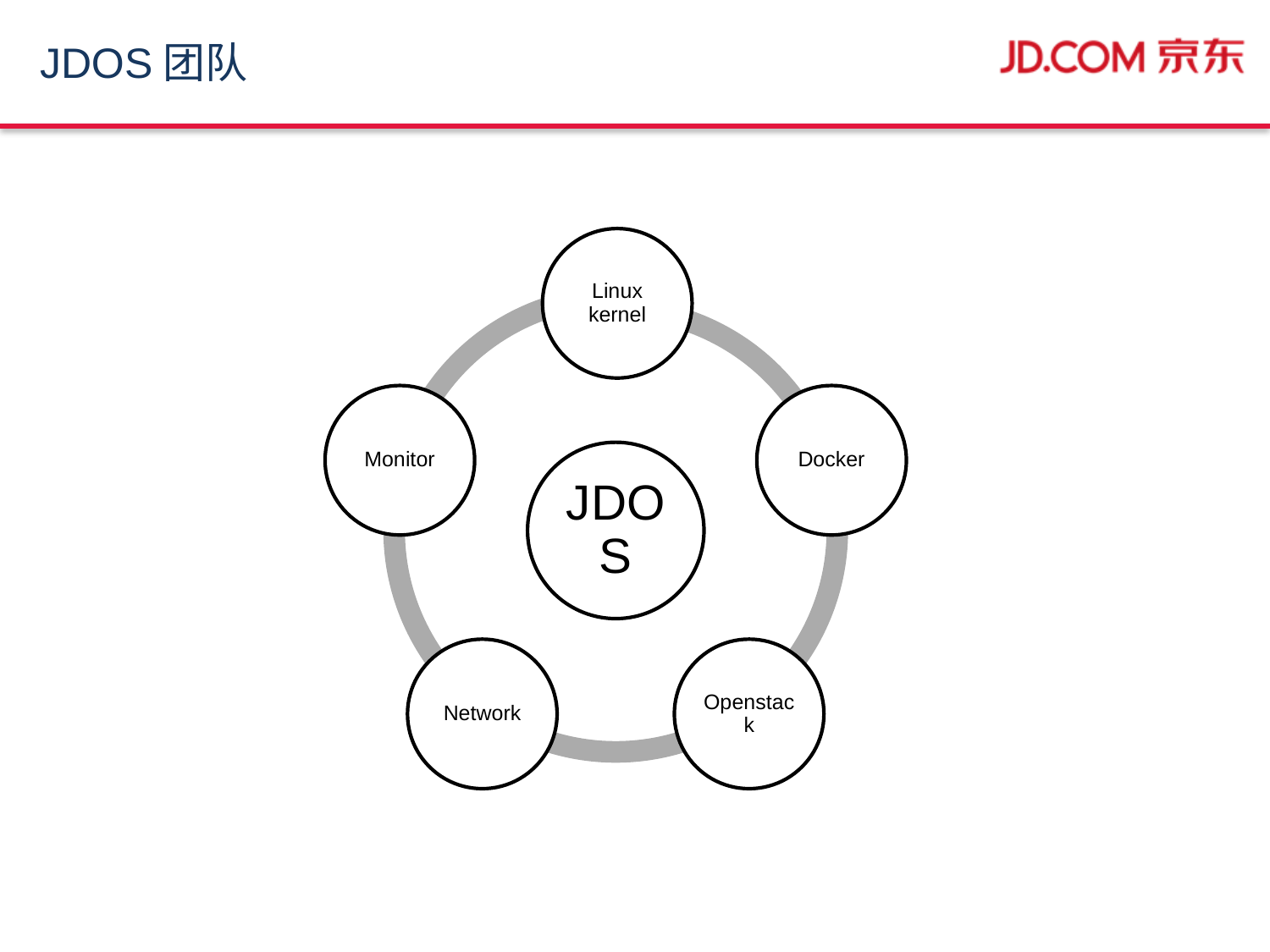

# JDOS团队
JDOS
Linux kernel
Docker
Openstack
Network
Monitor